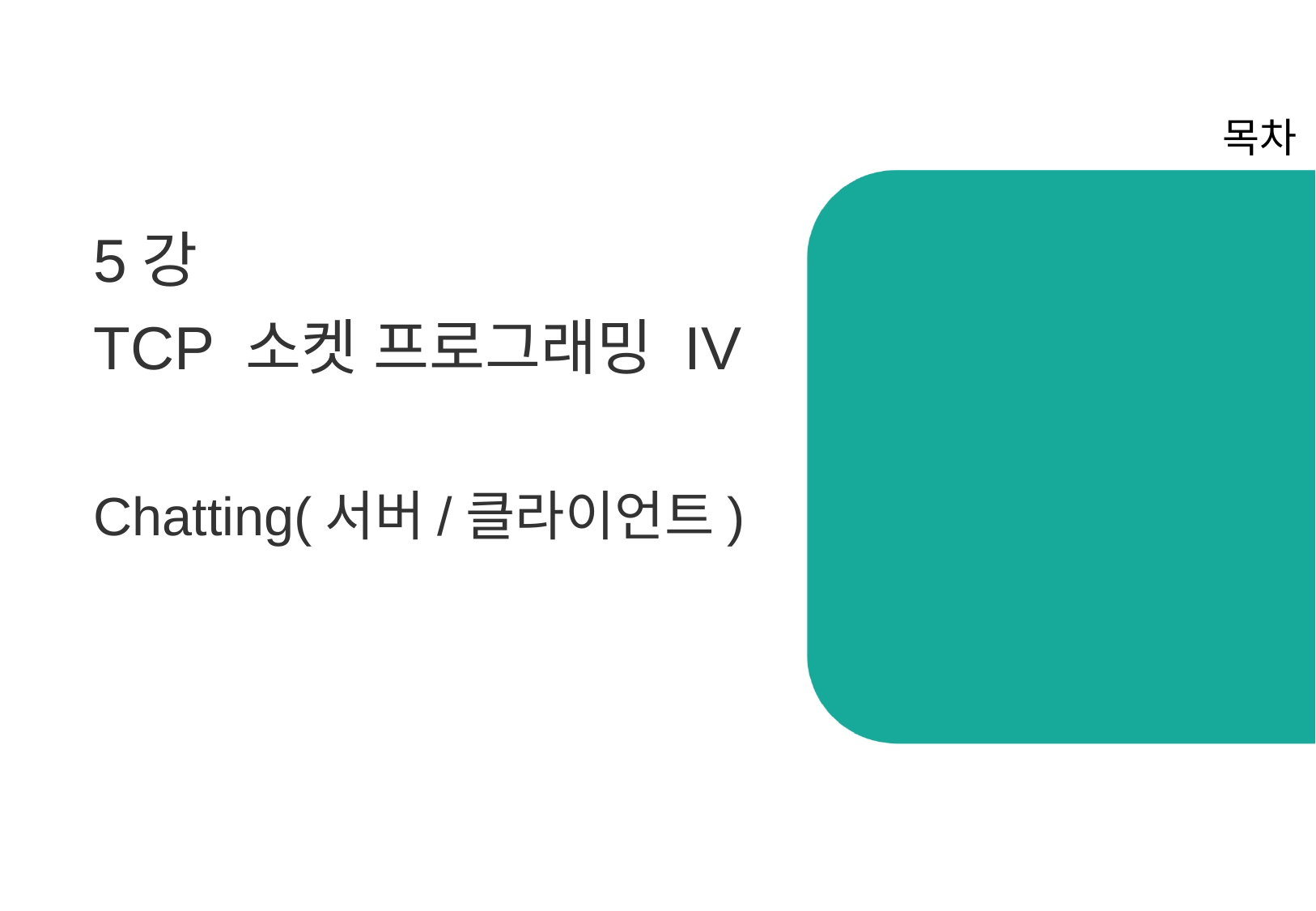

목차
5강
TCP 소켓 프로그래밍 IV

Chatting(서버/클라이언트)
- 자바 개요